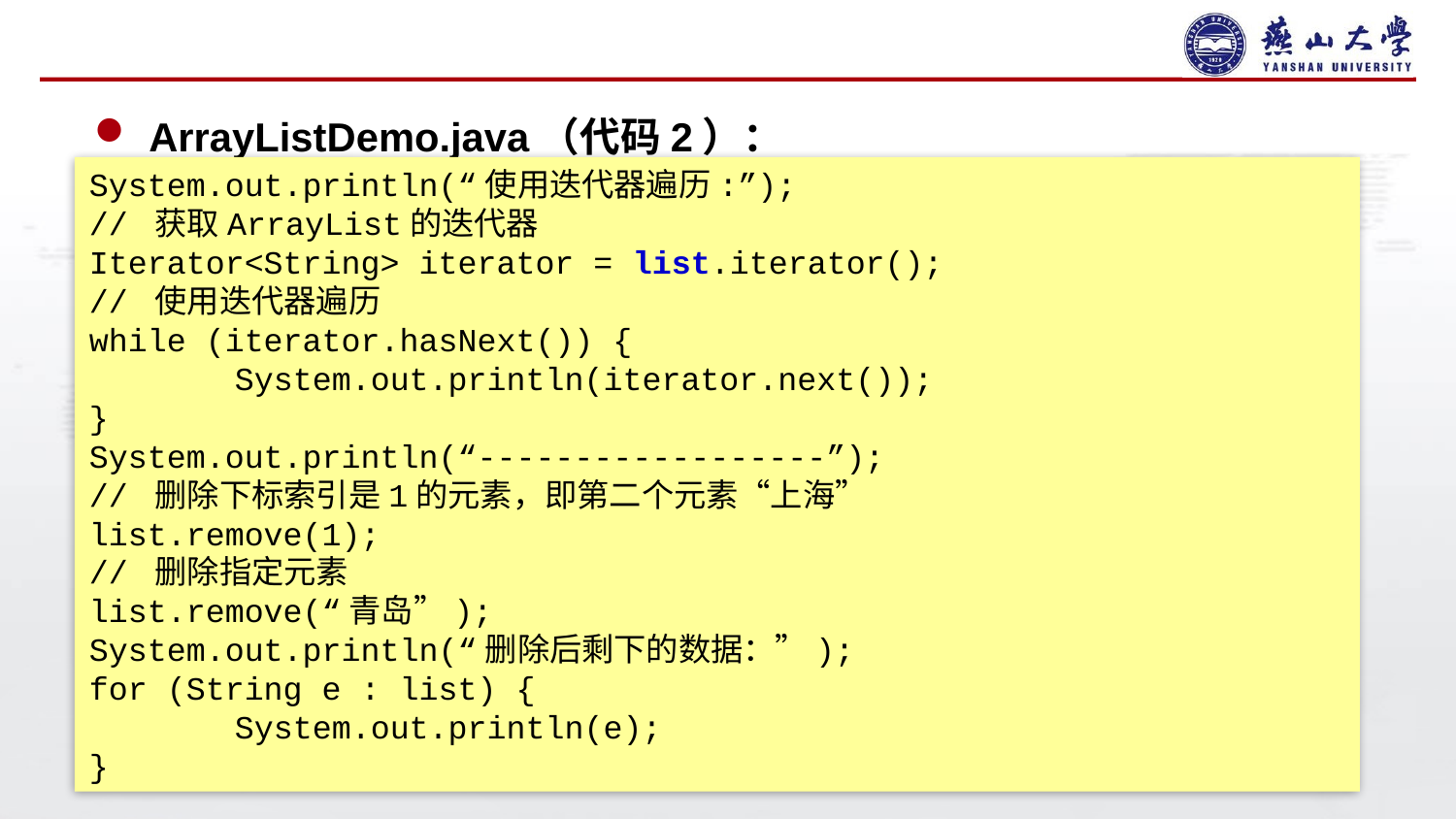

#
ArrayListDemo.java（代码2）：

System.out.println(“使用迭代器遍历:”);
// 获取ArrayList的迭代器
Iterator<String> iterator = list.iterator();
// 使用迭代器遍历
while (iterator.hasNext()) {
	System.out.println(iterator.next());
}
System.out.println(“------------------”);
// 删除下标索引是1的元素，即第二个元素“上海”
list.remove(1);
// 删除指定元素
list.remove(“青岛”);
System.out.println(“删除后剩下的数据：”);
for (String e : list) {
	System.out.println(e);
}